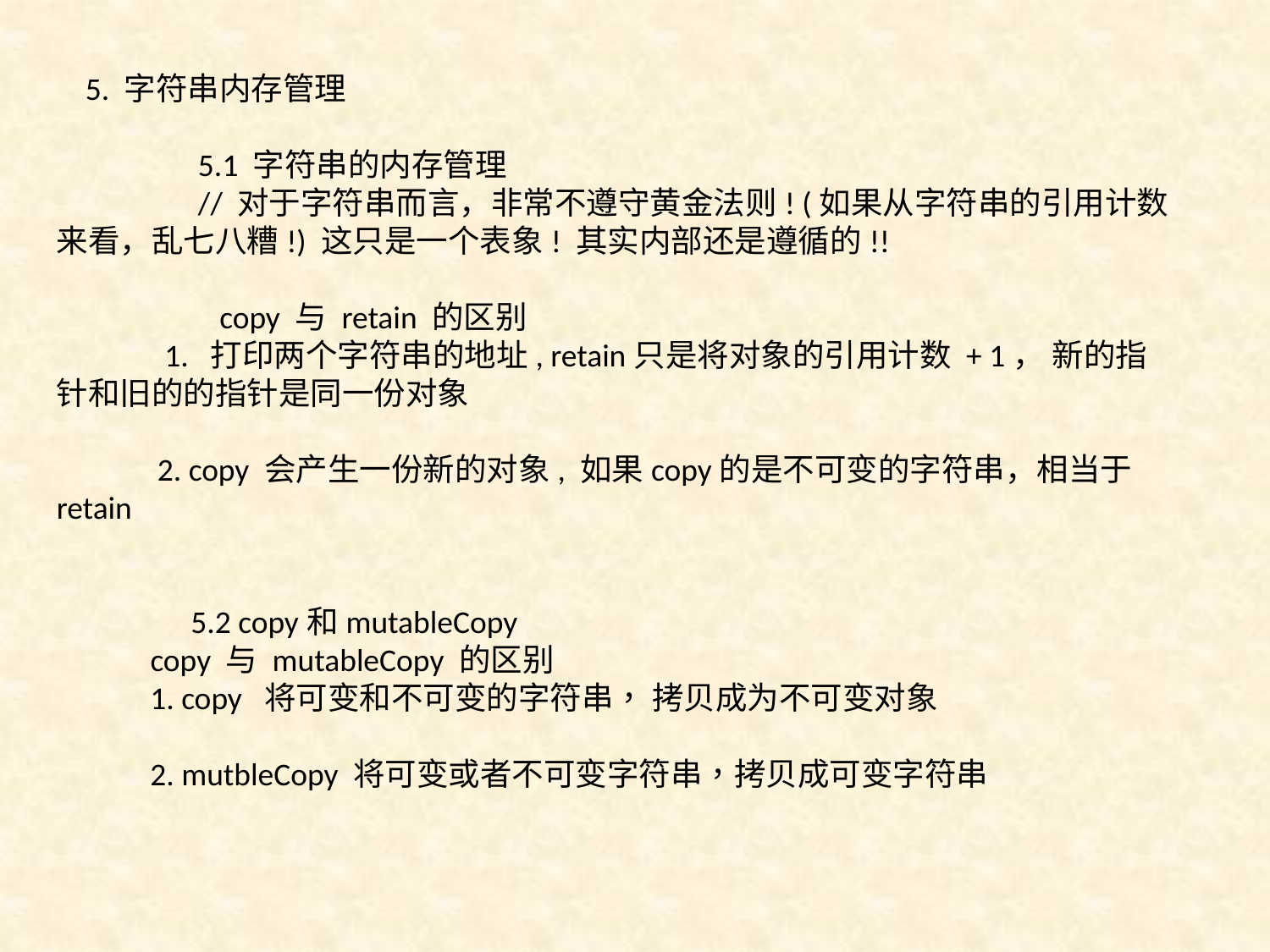

5. 字符串内存管理

	  5.1 字符串的内存管理
	  // 对于字符串而言，非常不遵守黄金法则! (如果从字符串的引用计数来看，乱七八糟!) 这只是一个表象! 其实内部还是遵循的!!

	     copy 与 retain 的区别
               1.  打印两个字符串的地址, retain只是将对象的引用计数 + 1， 新的指针和旧的的指针是同一份对象

              2. copy 会产生一份新的对象, 如果copy的是不可变的字符串，相当于retain

   	 5.2 copy和mutableCopy
             copy 与 mutableCopy 的区别
             1. copy  将可变和不可变的字符串， 拷贝成为不可变对象

             2. mutbleCopy 将可变或者不可变字符串，拷贝成可变字符串